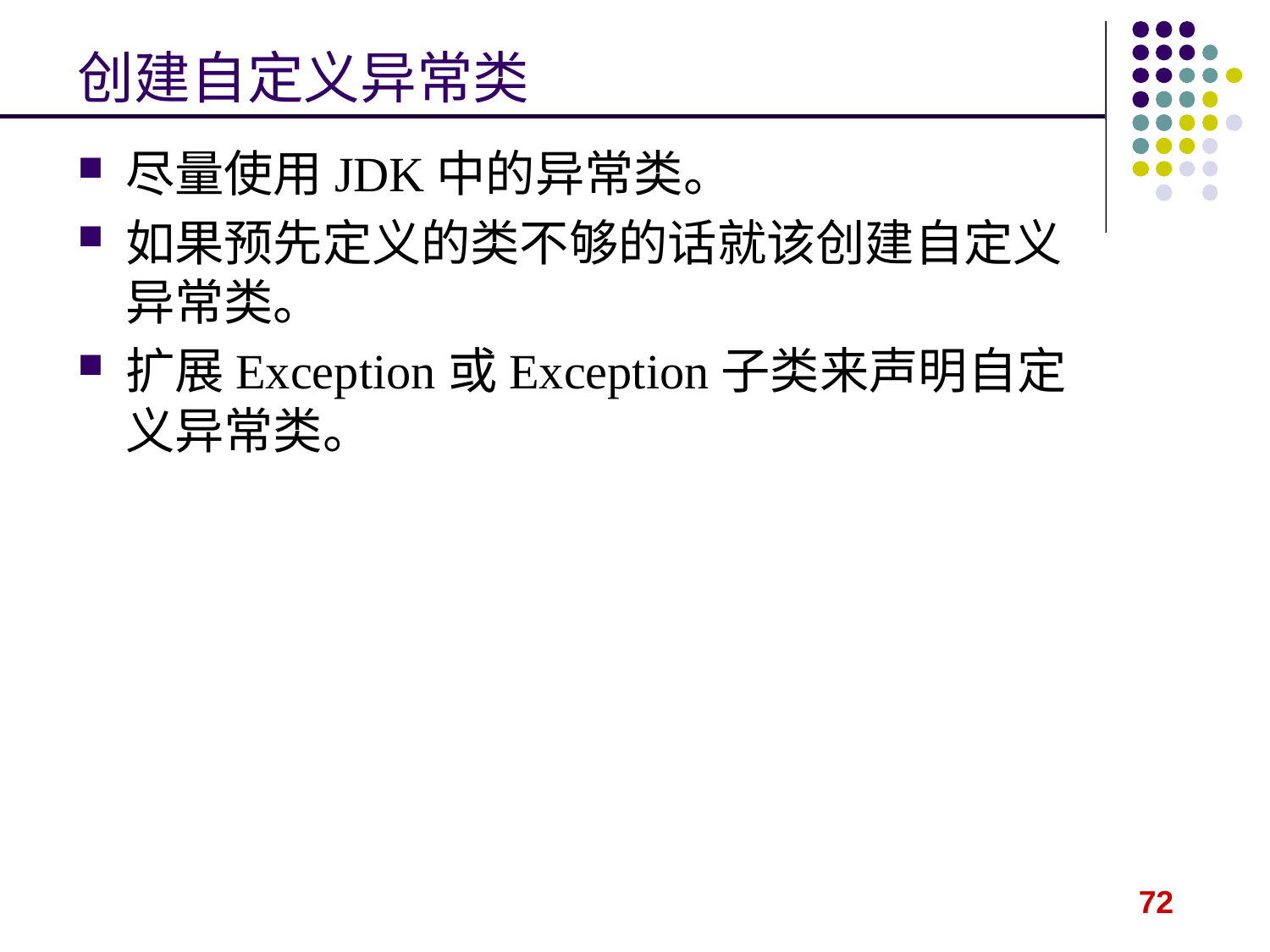

创建自定义异常类
尽量使用JDK中的异常类。
如果预先定义的类不够的话就该创建自定义异常类。
扩展Exception或Exception子类来声明自定义异常类。